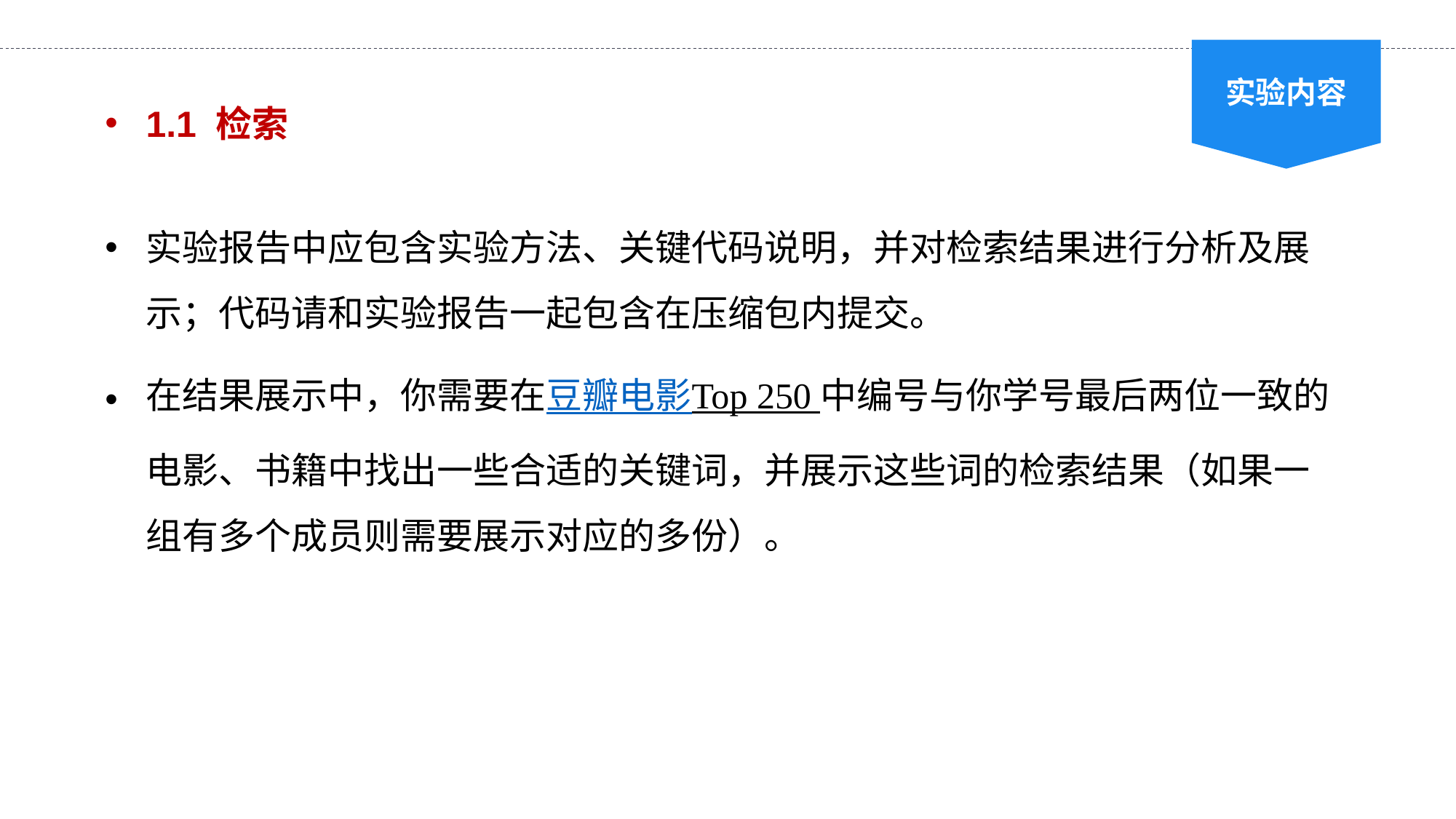

实验内容
1.1 检索
实验报告中应包含实验方法、关键代码说明，并对检索结果进行分析及展示；代码请和实验报告一起包含在压缩包内提交。
在结果展示中，你需要在豆瓣电影Top 250 中编号与你学号最后两位一致的电影、书籍中找出一些合适的关键词，并展示这些词的检索结果（如果一组有多个成员则需要展示对应的多份）。